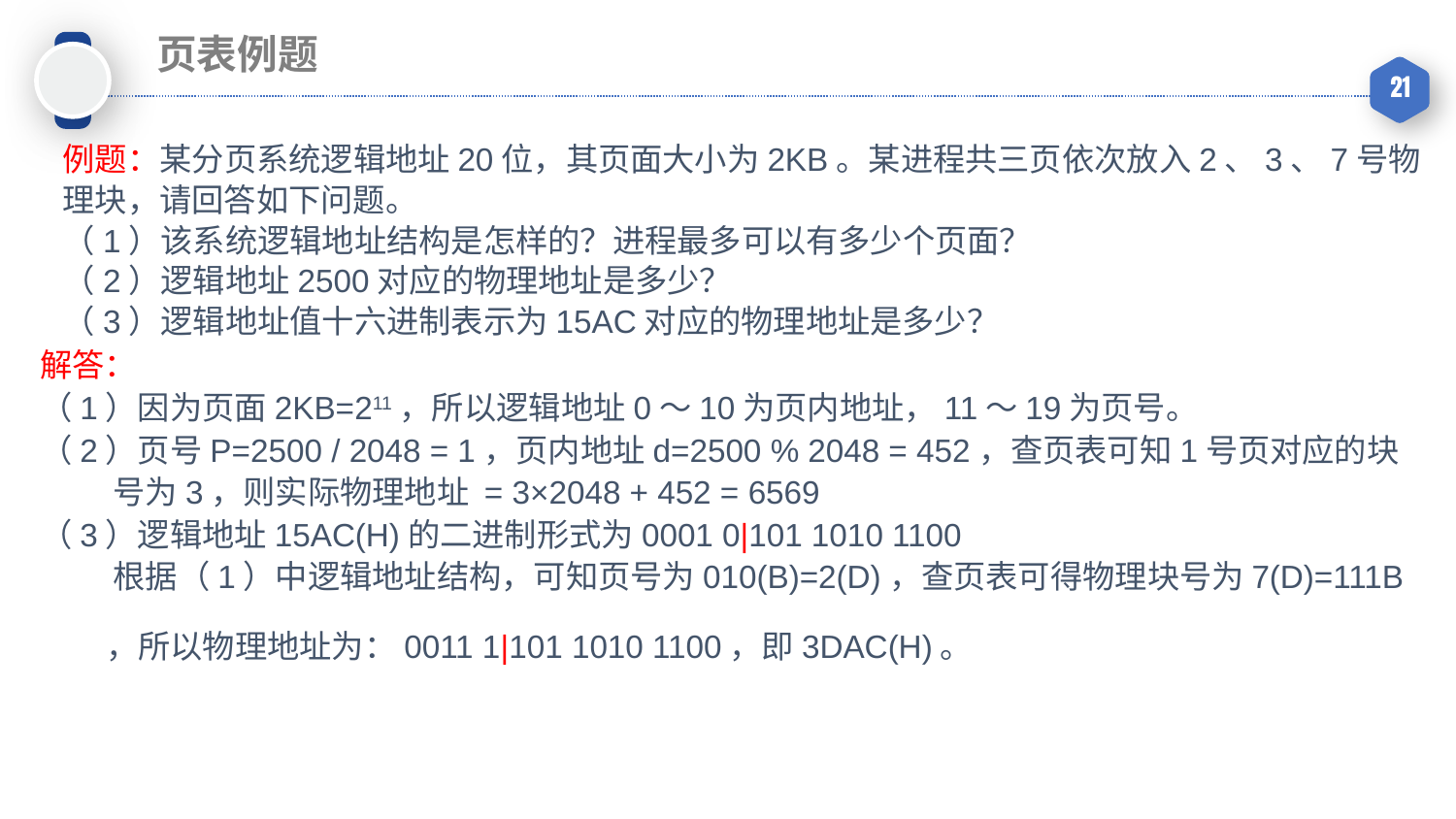

页表例题
例题：某分页系统逻辑地址20位，其页面大小为2KB。某进程共三页依次放入2、3、7号物理块，请回答如下问题。
（1）该系统逻辑地址结构是怎样的？进程最多可以有多少个页面？
（2）逻辑地址2500对应的物理地址是多少？
（3）逻辑地址值十六进制表示为15AC对应的物理地址是多少？
解答：
（1）因为页面2KB=211，所以逻辑地址0～10为页内地址，11～19为页号。
（2）页号P=2500 / 2048 = 1，页内地址d=2500 % 2048 = 452，查页表可知1号页对应的块
         号为3，则实际物理地址 = 3×2048 + 452 = 6569
（3）逻辑地址15AC(H)的二进制形式为0001 0|101 1010 1100
         根据（1）中逻辑地址结构，可知页号为010(B)=2(D)，查页表可得物理块号为7(D)=111B
        ，所以物理地址为：0011 1|101 1010 1100，即3DAC(H)。